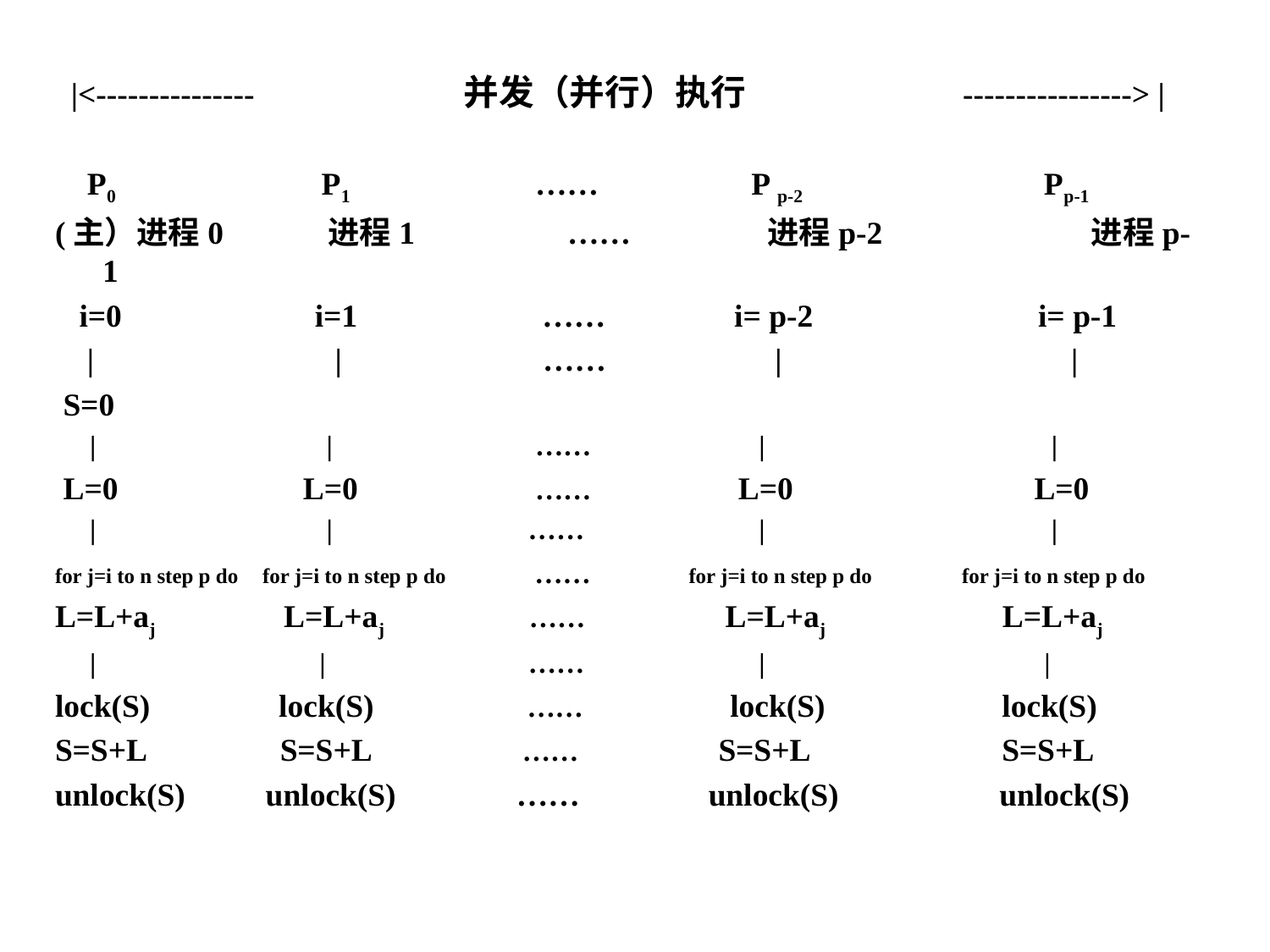

|<---------------                         并发（并行）执行                             ----------------> |

    P0                          P1                       ……                   P p-2                              Pp-1
(主）进程0            进程1                   ……                进程p-2                         进程p-1
   i=0                        i=1                       ……                i= p-2                            i= p-1
    |                              |                         ……                     |                                    |
 S=0
     |                                 |                             ……                        |                                         |
 L=0                       L=0                      ……                     L=0                              L=0
     |                                 |                            ……                         |                                         |
for j=i to n step p do   for j=i to n step p do           ……              for j=i to n step p do                 for j=i to n step p do
L=L+aj                L=L+aj                  ……                    L=L+aj                      L=L+aj
     |                                |                             ……                         |                                        |
lock(S)                lock(S)                   ……                     lock(S)                      lock(S)
S=S+L                   S=S+L                   ……                    S=S+L                        S=S+L
unlock(S)          unlock(S)               ……                unlock(S)                    unlock(S)

#